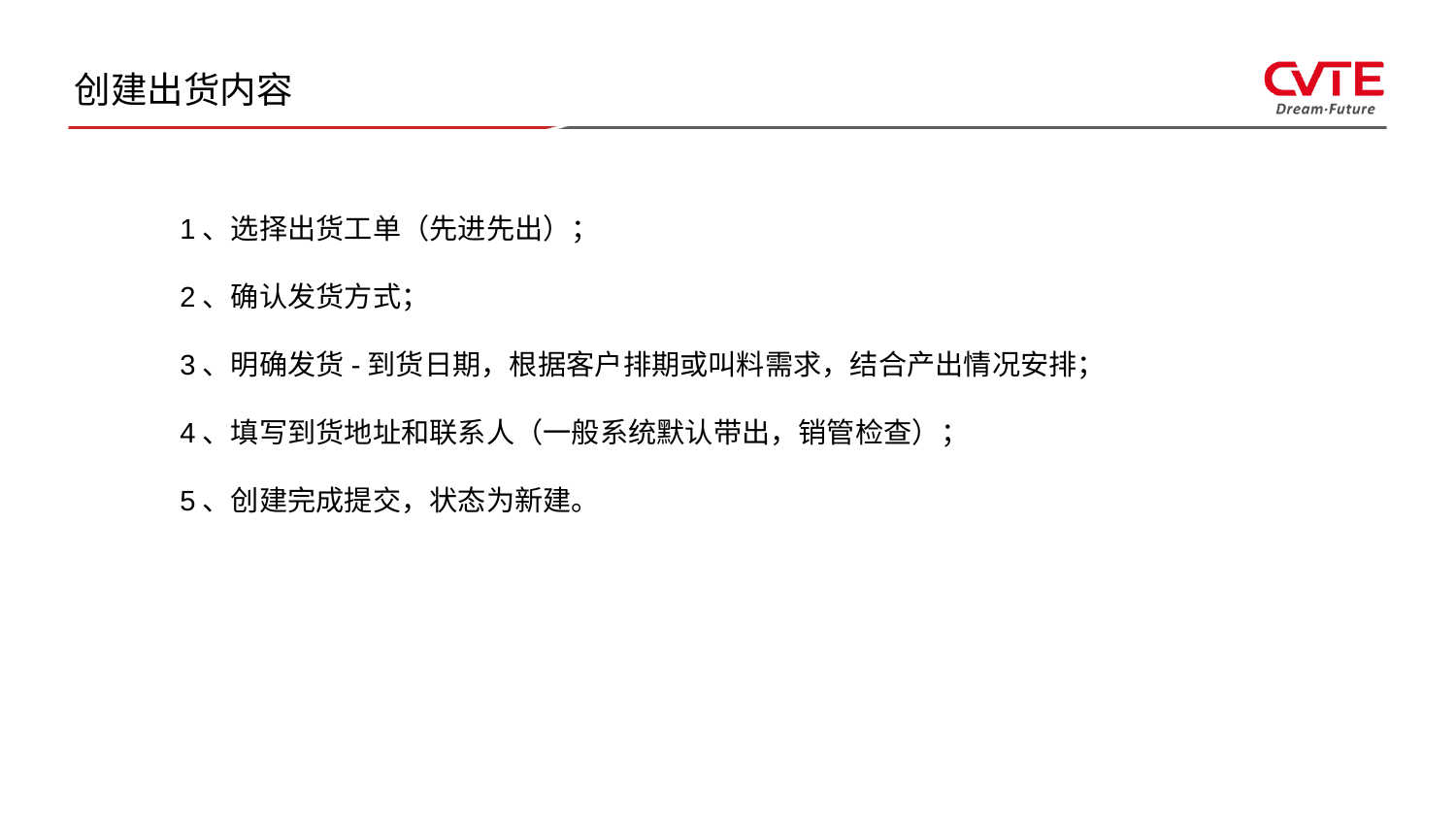

创建出货内容
1、选择出货工单（先进先出）；

2、确认发货方式；

3、明确发货-到货日期，根据客户排期或叫料需求，结合产出情况安排；

4、填写到货地址和联系人（一般系统默认带出，销管检查）；

5、创建完成提交，状态为新建。